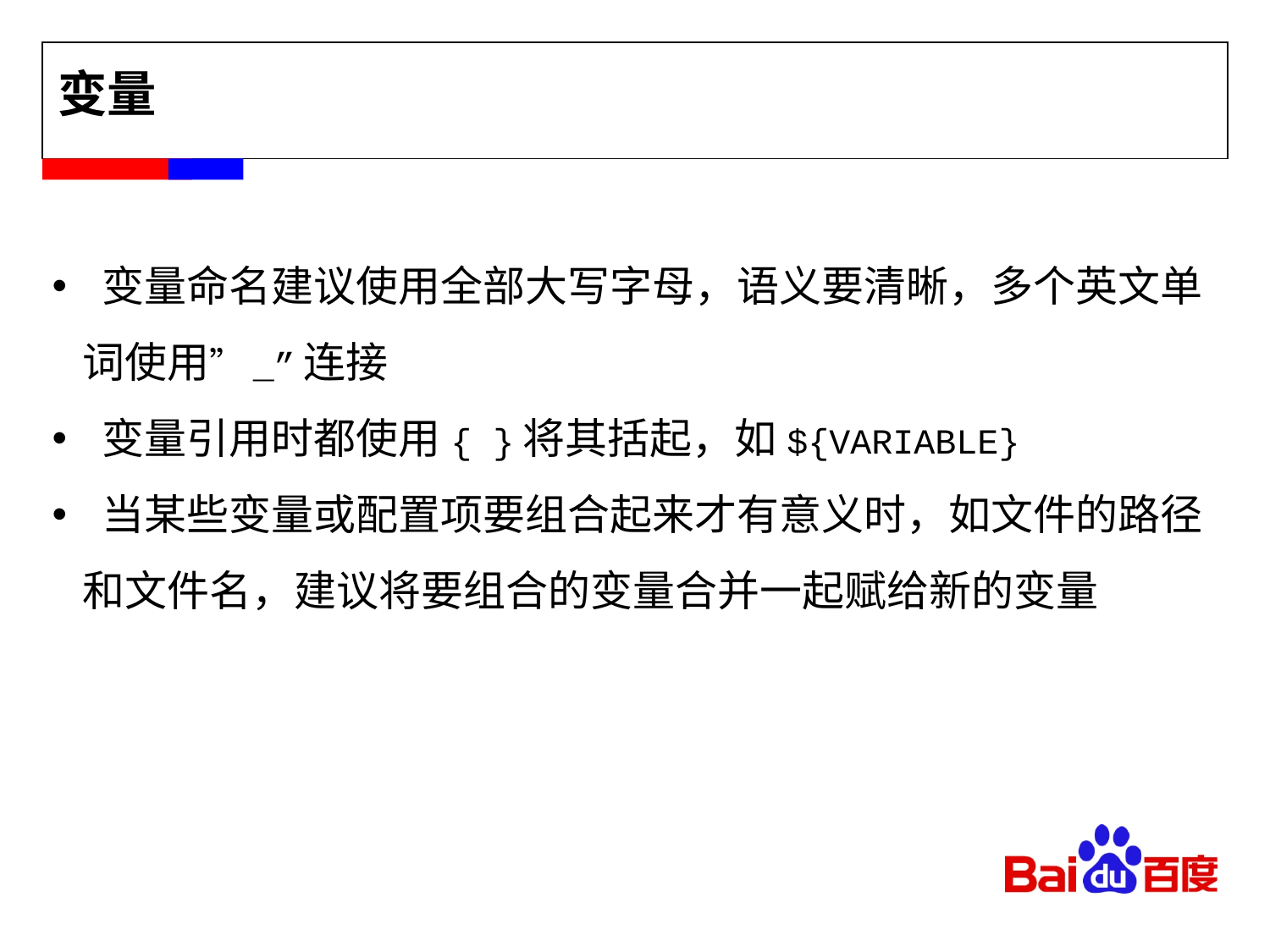

# 变量
 变量命名建议使用全部大写字母，语义要清晰，多个英文单词使用”_”连接
 变量引用时都使用{ }将其括起，如${VARIABLE}
 当某些变量或配置项要组合起来才有意义时，如文件的路径和文件名，建议将要组合的变量合并一起赋给新的变量